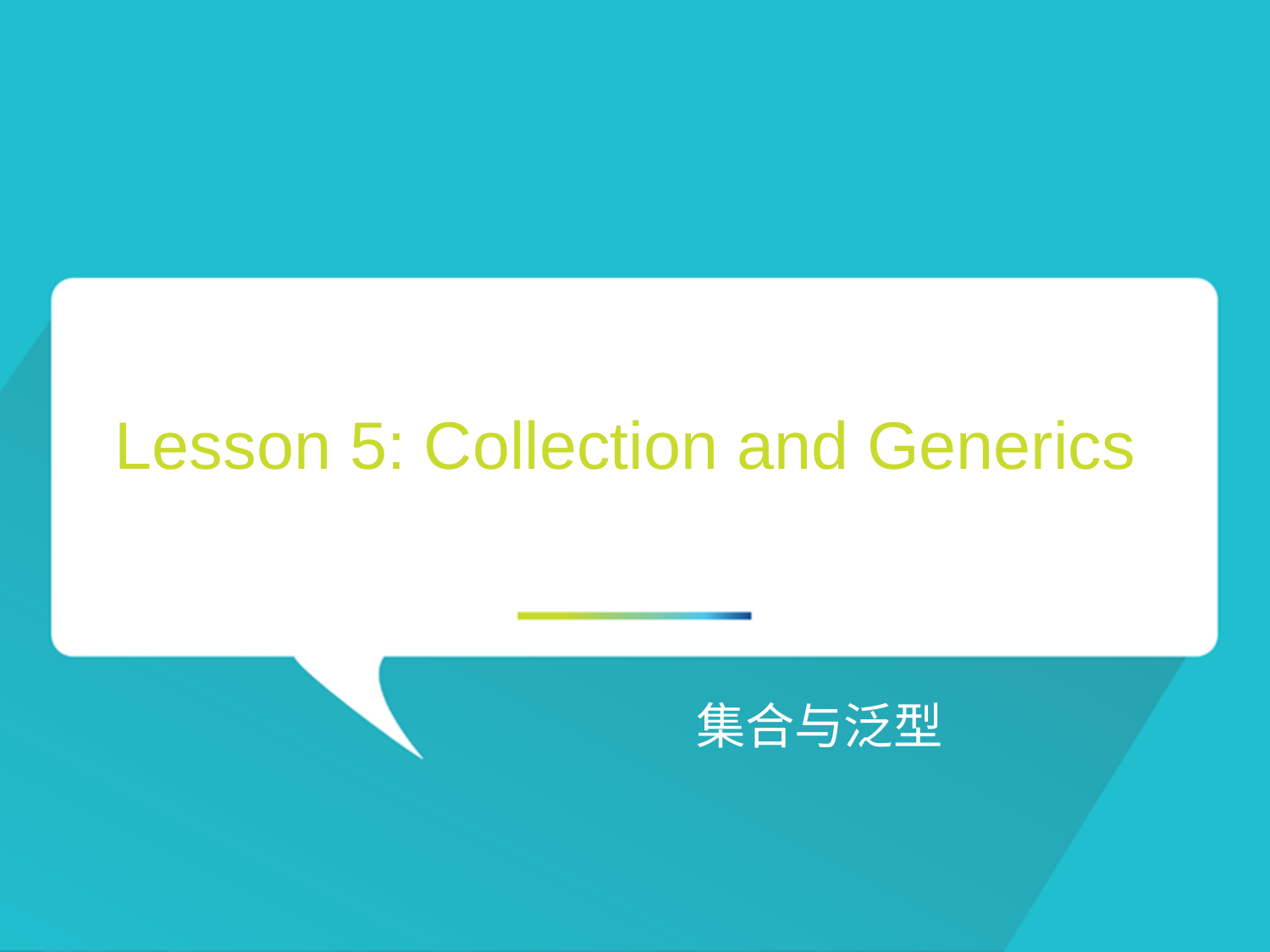

# Lesson 5: Collection and Generics
集合与泛型